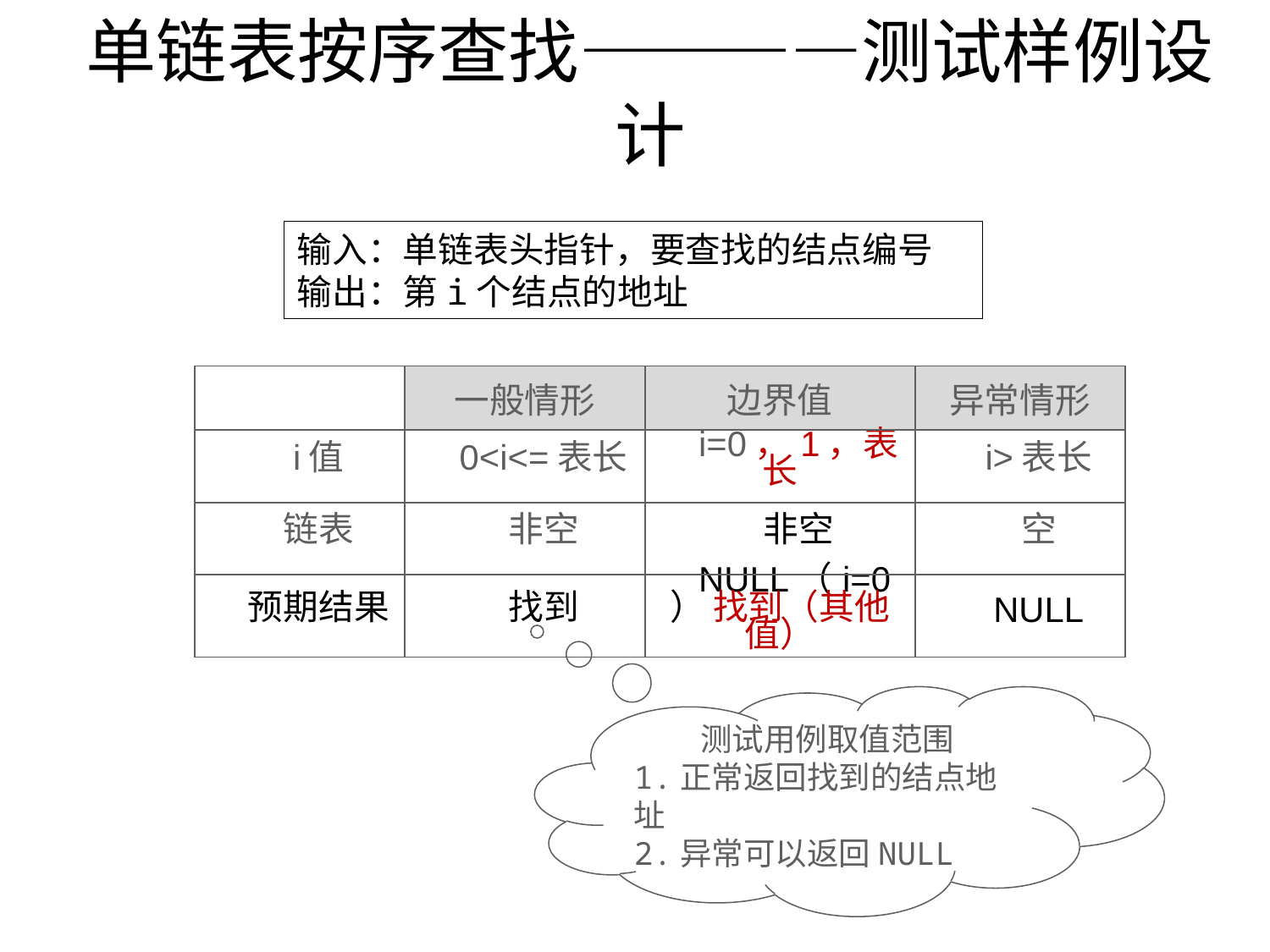

# 单链表按序查找————测试样例设计
输入：单链表头指针，要查找的结点编号
输出：第i个结点的地址
|  | 一般情形 | 边界值 | 异常情形 |
| --- | --- | --- | --- |
| i值 | 0<i<=表长 | i=0，1，表长 | i>表长 |
| 链表 | 非空 | 非空 | 空 |
| 预期结果 | 找到 | NULL（i=0） 找到（其他值） | NULL |
测试用例取值范围
1.正常返回找到的结点地址
2.异常可以返回NULL
117